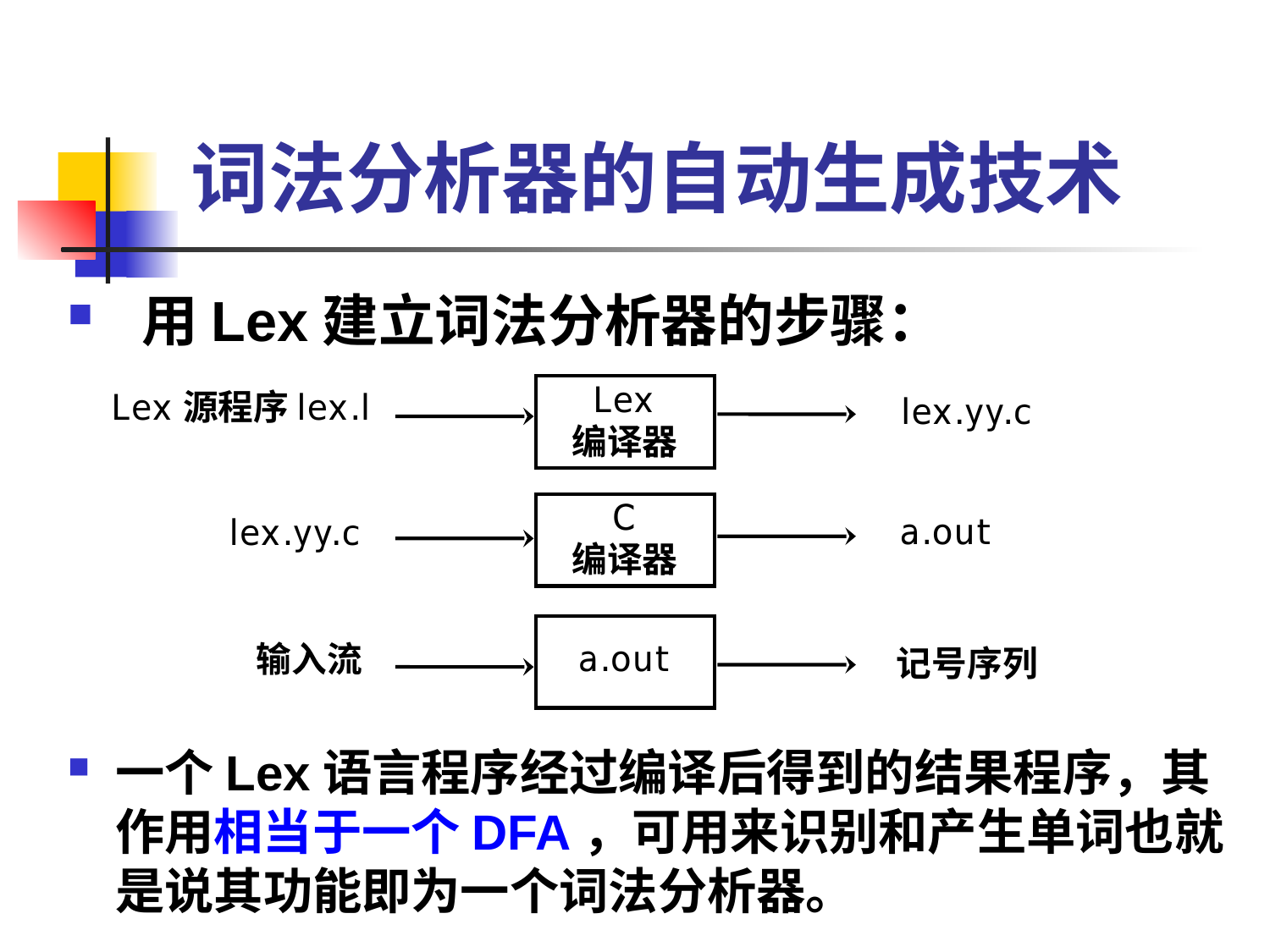

词法分析器的自动生成技术
 用Lex建立词法分析器的步骤：

一个Lex语言程序经过编译后得到的结果程序，其作用相当于一个DFA，可用来识别和产生单词也就是说其功能即为一个词法分析器。

Lex
编译器
Lex源程序lex.l
lex.yy.c

C
编译器
a.out
lex.yy.c

a.out
输入流
记号序列